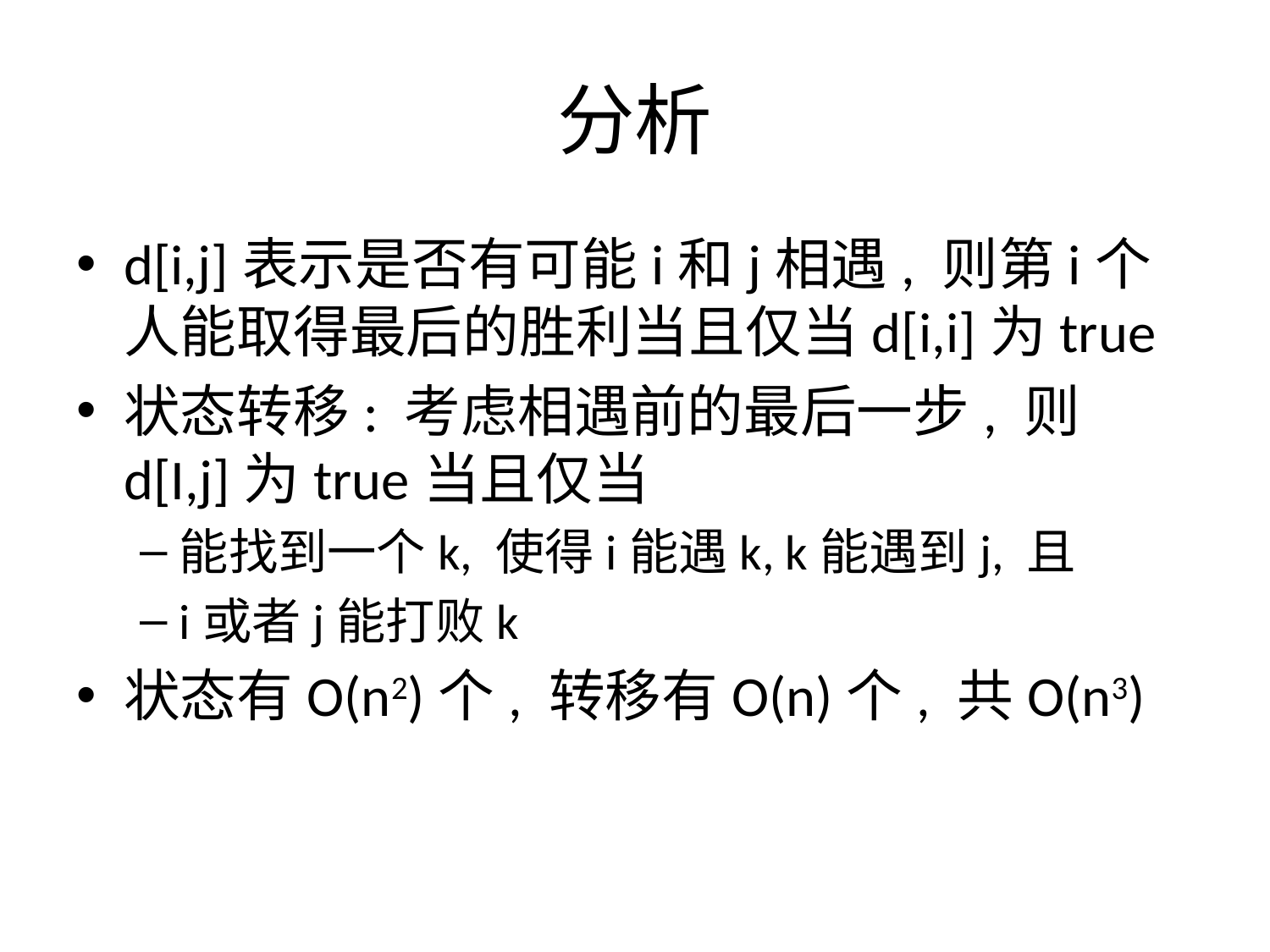

# 分析
d[i,j]表示是否有可能i和j相遇, 则第i个人能取得最后的胜利当且仅当d[i,i]为true
状态转移: 考虑相遇前的最后一步, 则d[I,j]为true当且仅当
能找到一个k, 使得i能遇k, k能遇到j, 且
i或者j能打败k
状态有O(n2)个, 转移有O(n)个, 共O(n3)